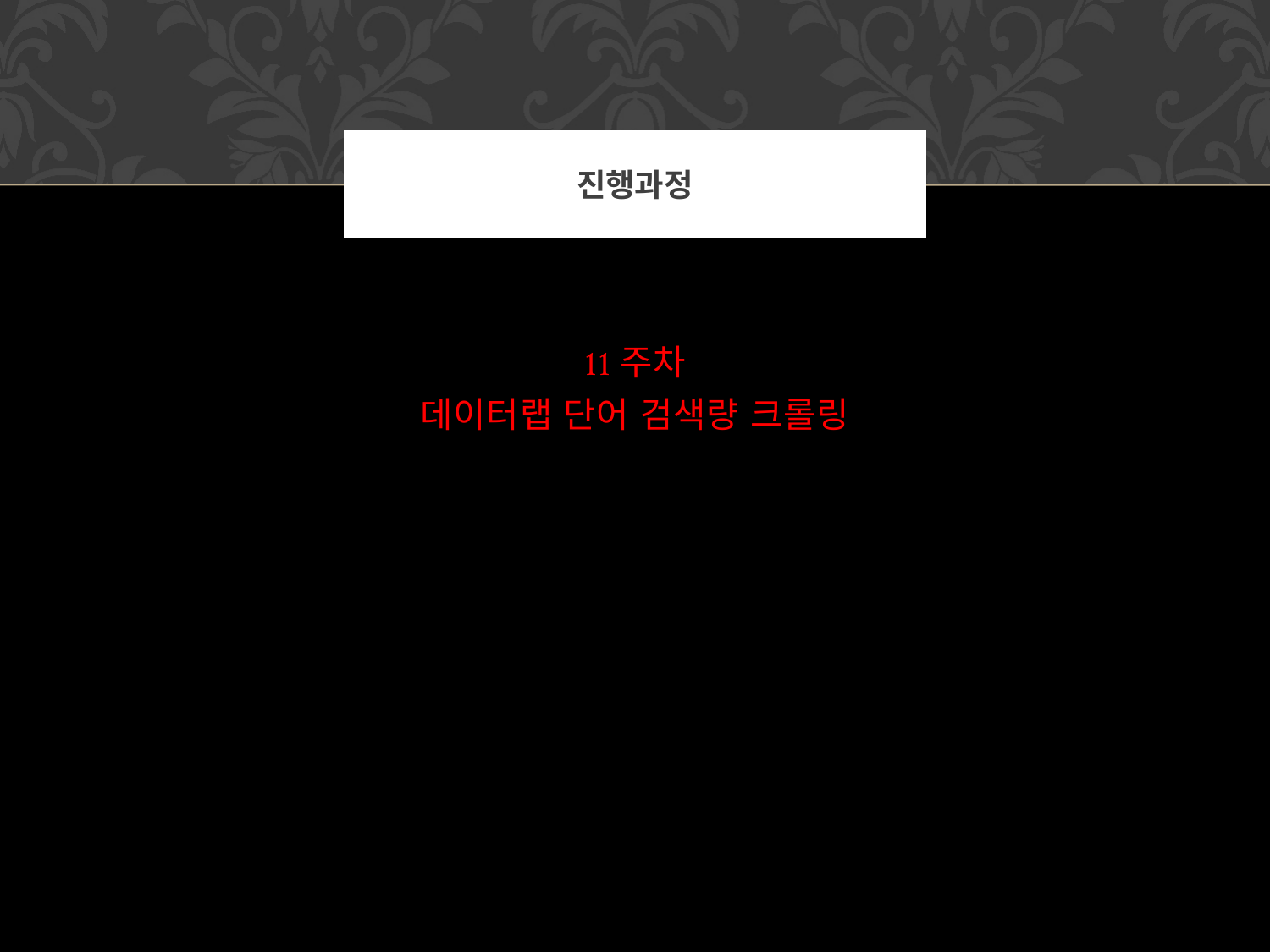

# 진행과정

11주차
데이터랩 단어 검색량 크롤링